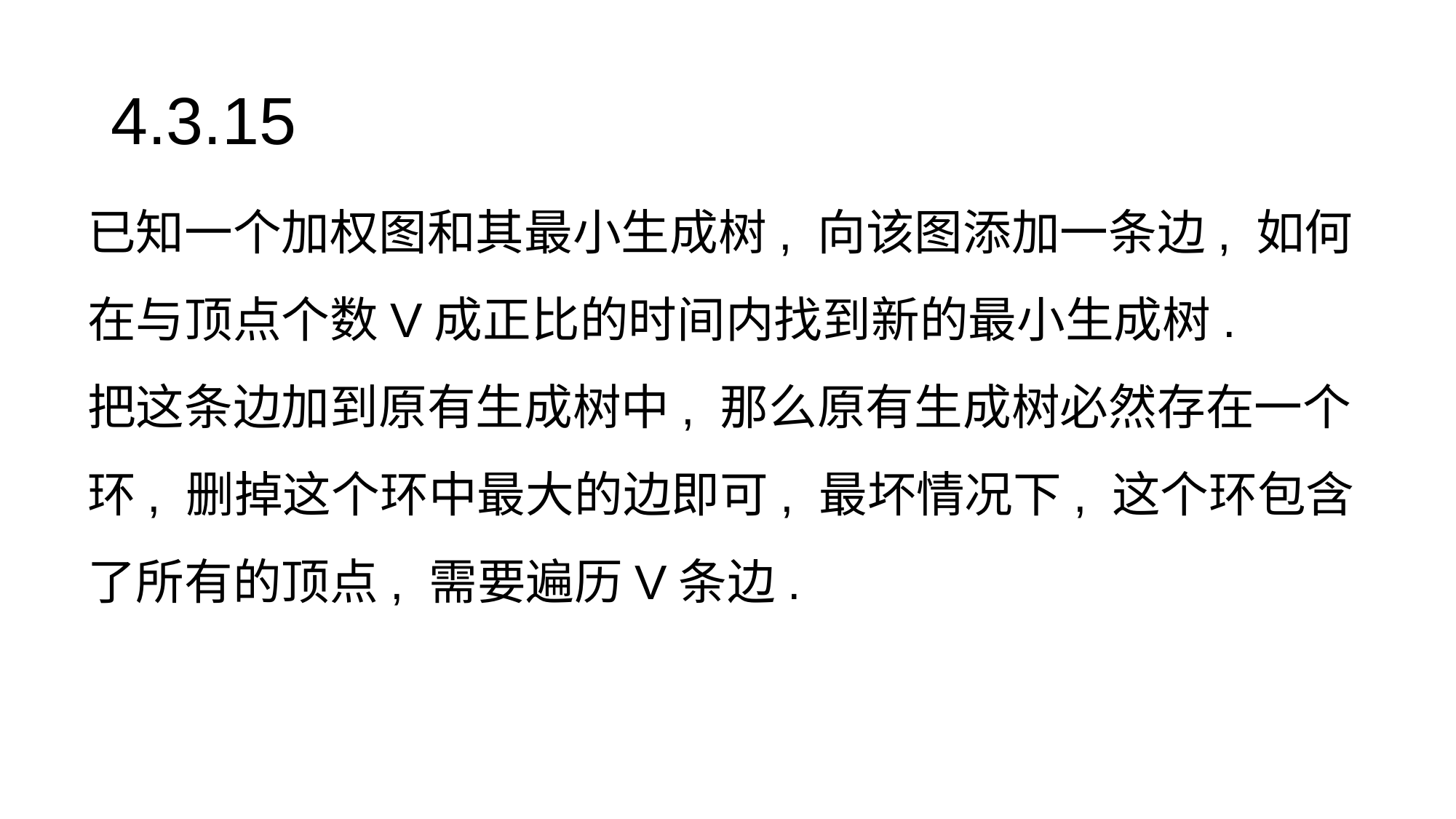

# 4.3.15
已知一个加权图和其最小生成树, 向该图添加一条边, 如何在与顶点个数V成正比的时间内找到新的最小生成树.
把这条边加到原有生成树中, 那么原有生成树必然存在一个环, 删掉这个环中最大的边即可, 最坏情况下, 这个环包含了所有的顶点, 需要遍历V条边.